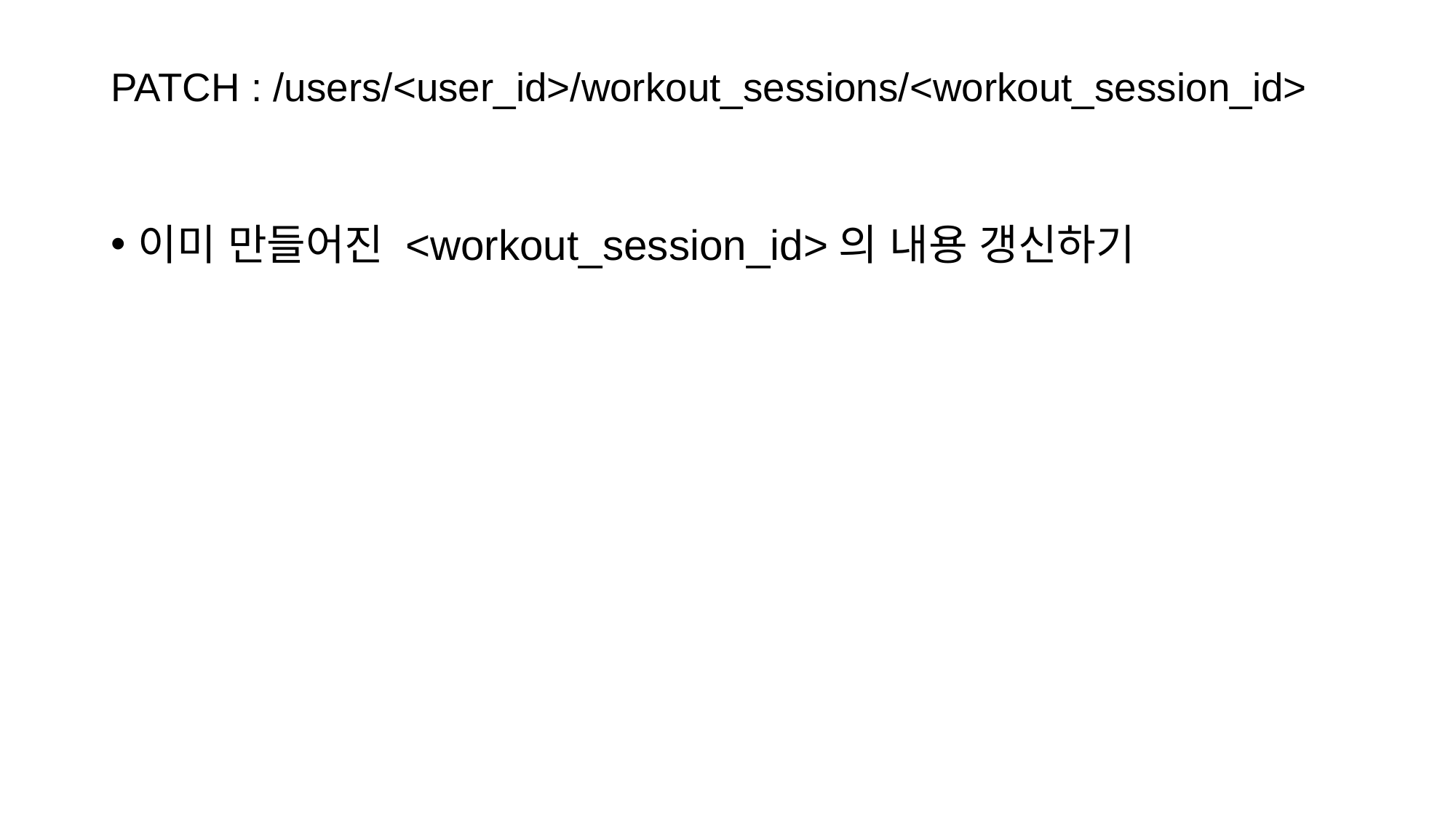

# PATCH : /users/<user_id>/workout_sessions/<workout_session_id>
이미 만들어진 <workout_session_id>의 내용 갱신하기